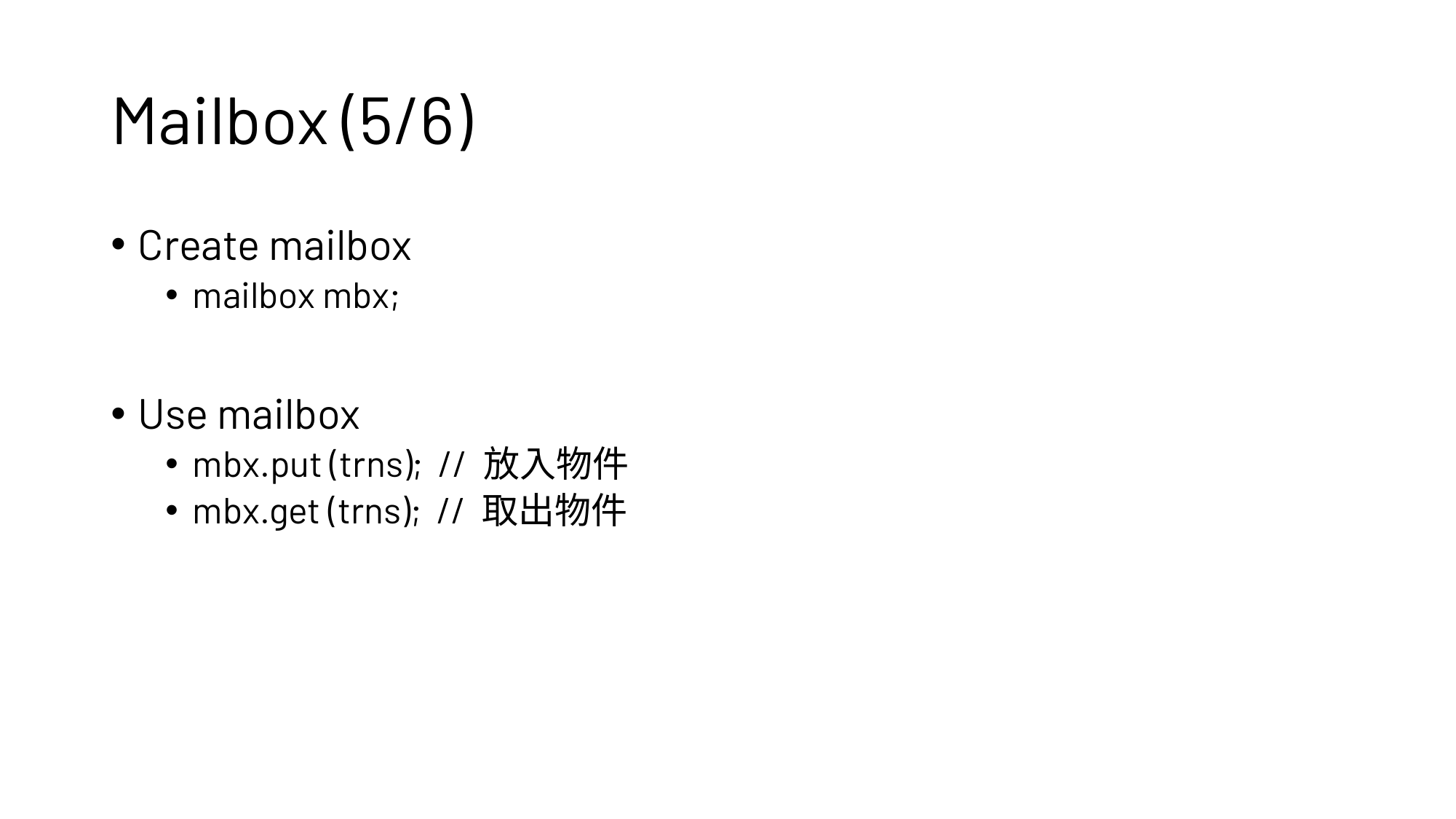

# Mailbox (5/6)
Create mailbox
mailbox mbx;

Use mailbox
mbx.put (trns);  // 放入物件
mbx.get (trns);  // 取出物件